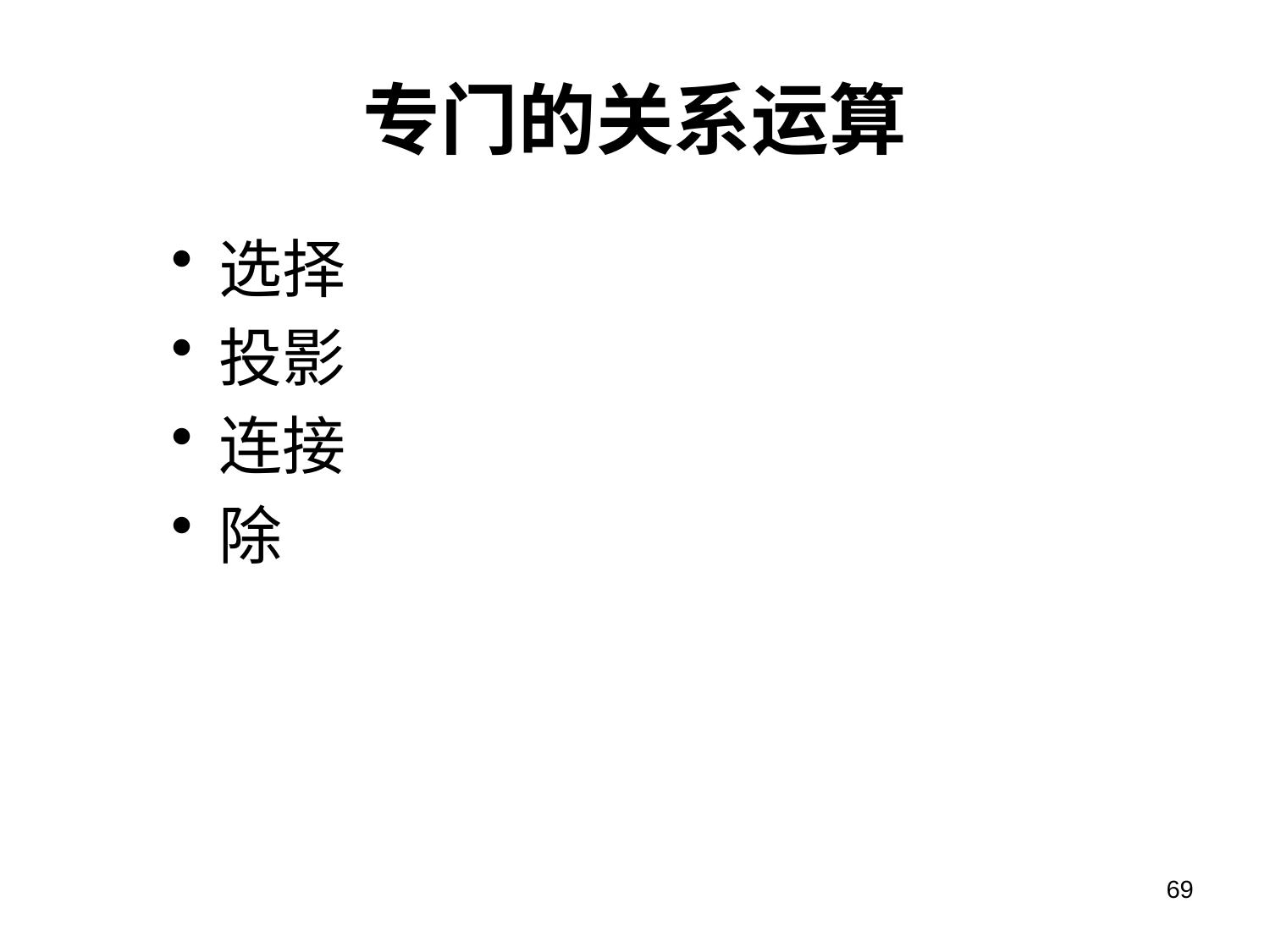

# 专门的关系运算
选择
投影
连接
除

69